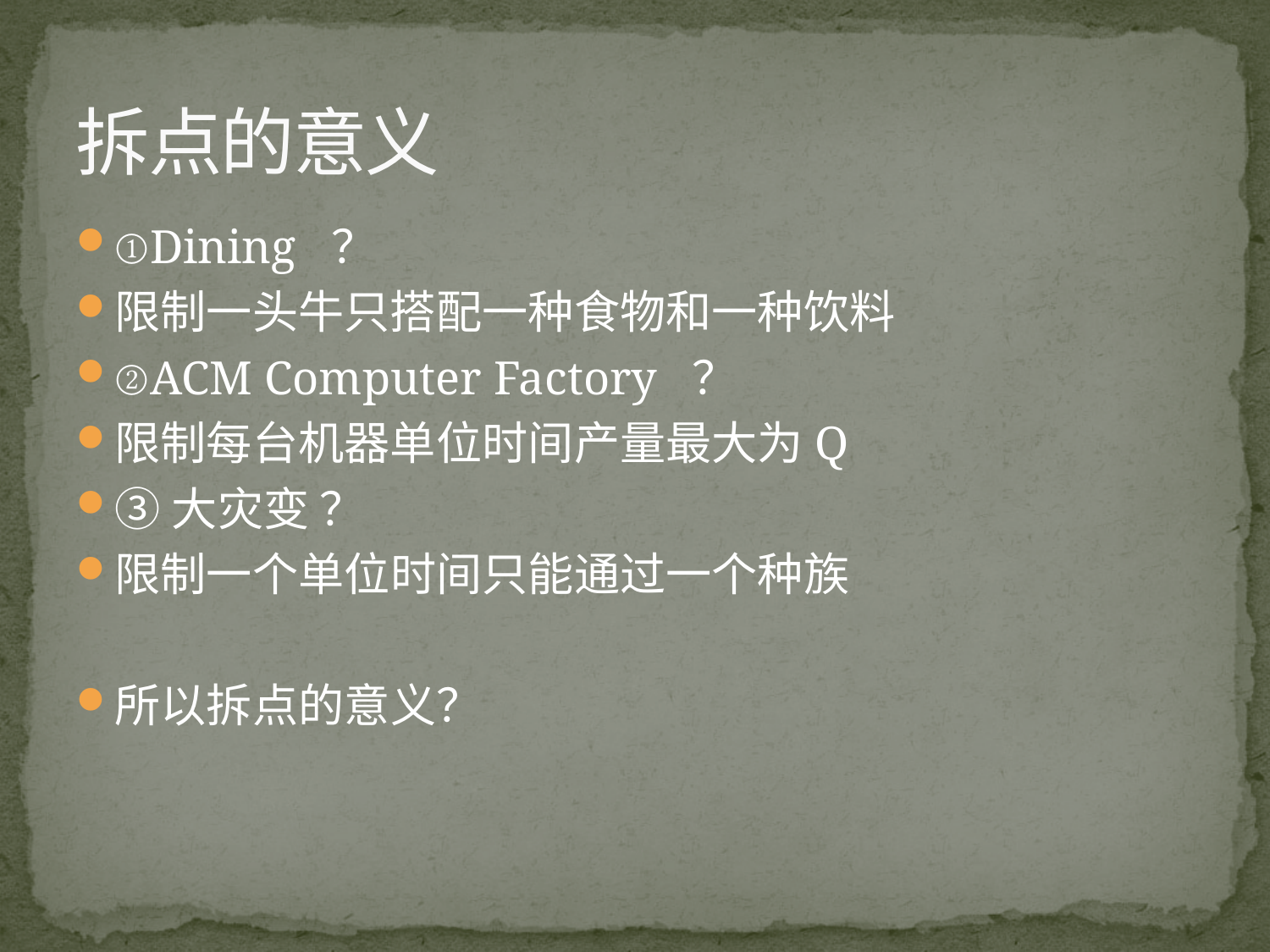

# 拆点的意义
①Dining  ？
限制一头牛只搭配一种食物和一种饮料
②ACM Computer Factory  ？
限制每台机器单位时间产量最大为Q
③大灾变 ？
限制一个单位时间只能通过一个种族

所以拆点的意义？